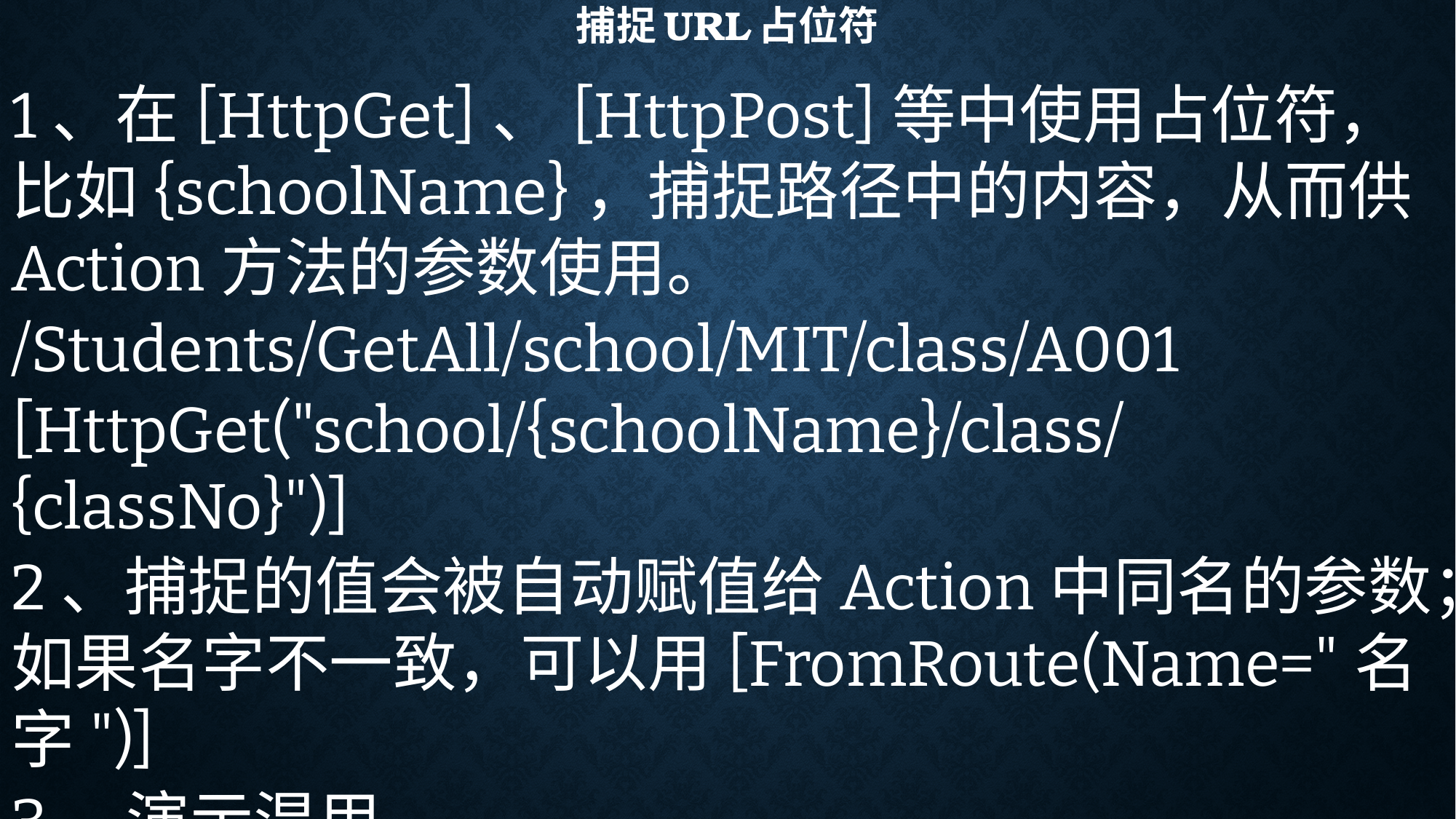

# 捕捉URL占位符
1、在[HttpGet]、[HttpPost]等中使用占位符，比如{schoolName}，捕捉路径中的内容，从而供Action方法的参数使用。
/Students/GetAll/school/MIT/class/A001
[HttpGet("school/{schoolName}/class/{classNo}")]
2、捕捉的值会被自动赋值给Action中同名的参数；如果名字不一致，可以用[FromRoute(Name="名字")]
3、演示混用。